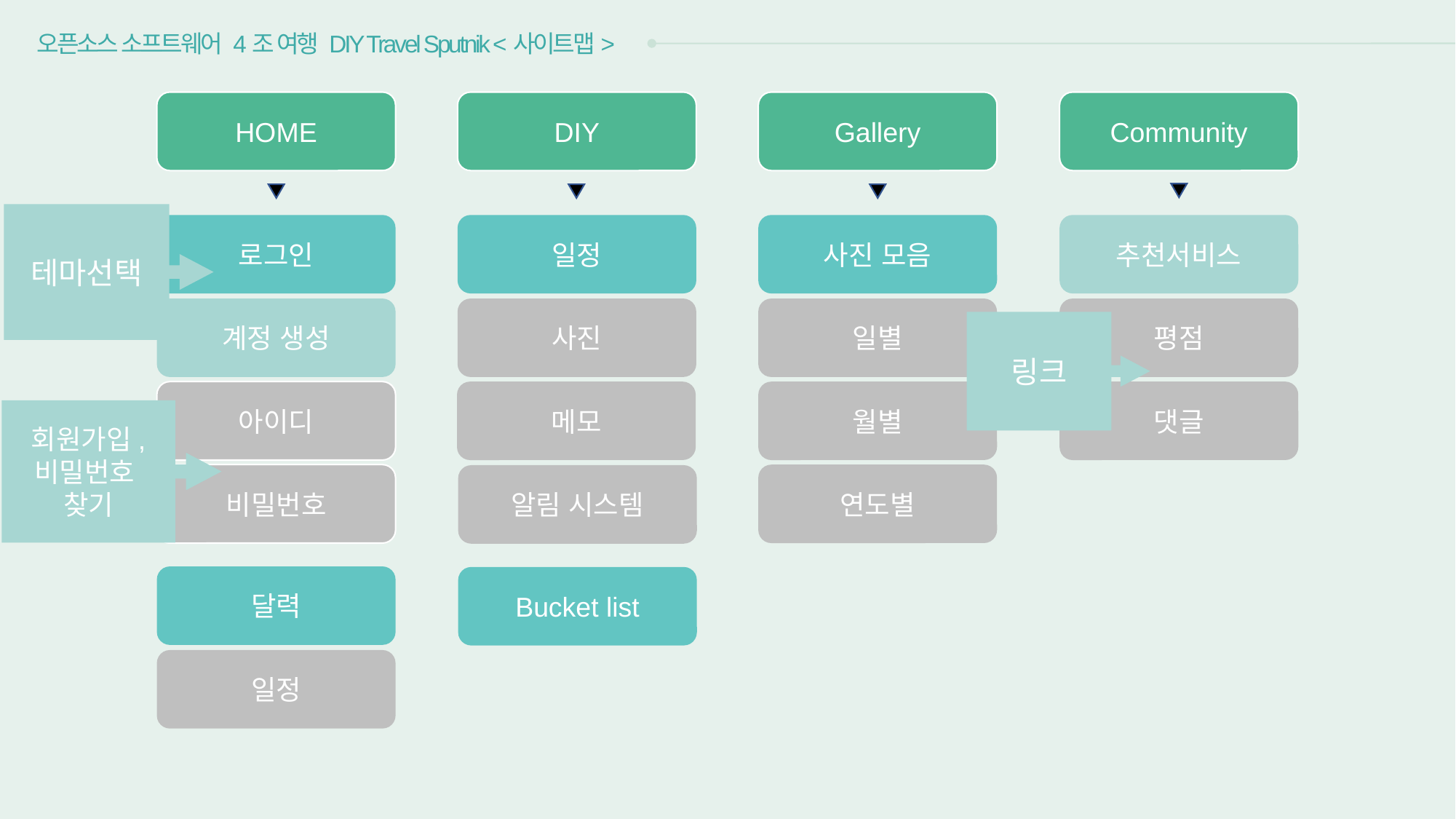

오픈소스 소프트웨어 4조 여행 DIY Travel Sputnik <사이트맵>

HOME
DIY
Community
Gallery

테마선택
로그인
일정
추천서비스
사진 모음
계정 생성
사진
평점
일별
링크
아이디
메모
댓글
월별
회원가입,
비밀번호
찾기
비밀번호
연도별
알림 시스템
달력
Bucket list
일정